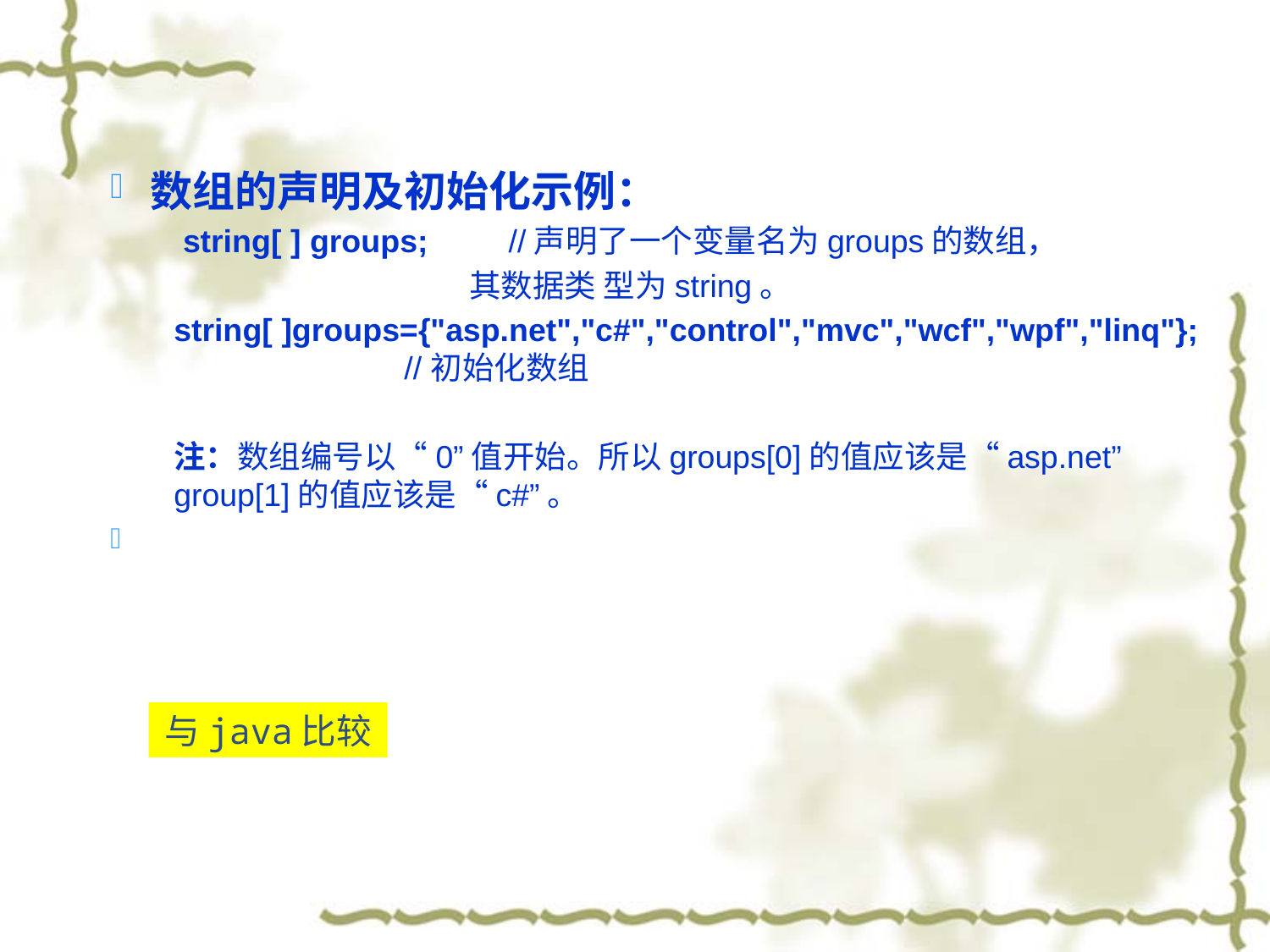

数组的声明及初始化示例：
 string[ ] groups;         //声明了一个变量名为groups的数组，
                                        其数据类 型为string。
string[ ]groups={"asp.net","c#","control","mvc","wcf","wpf","linq"};                              //初始化数组

注：数组编号以“0”值开始。所以groups[0]的值应该是“asp.net” group[1]的值应该是“c#”。

与java比较